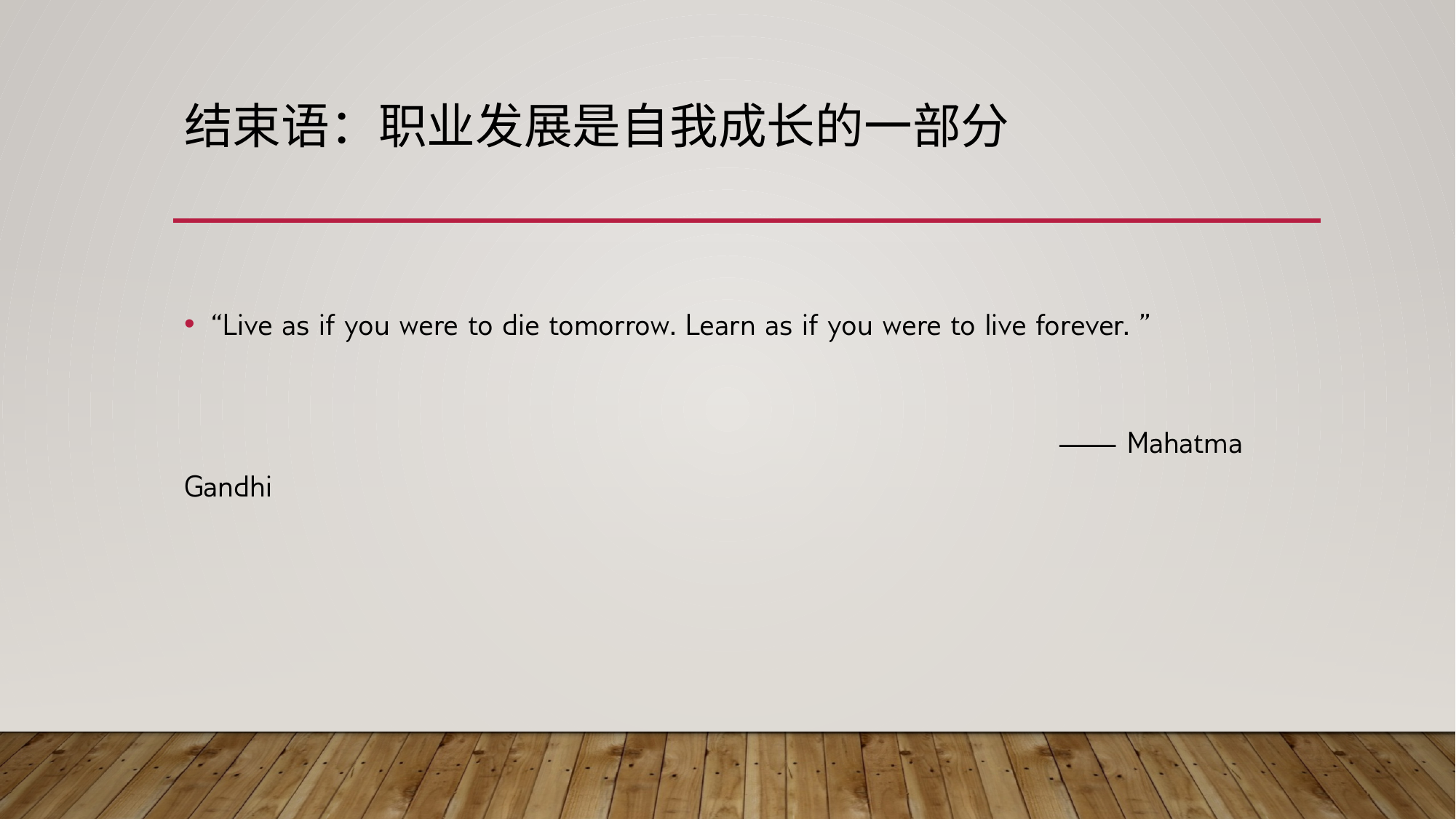

# 结束语：职业发展是自我成长的一部分

“Live as if you were to die tomorrow. Learn as if you were to live forever. ”

								― Mahatma Gandhi